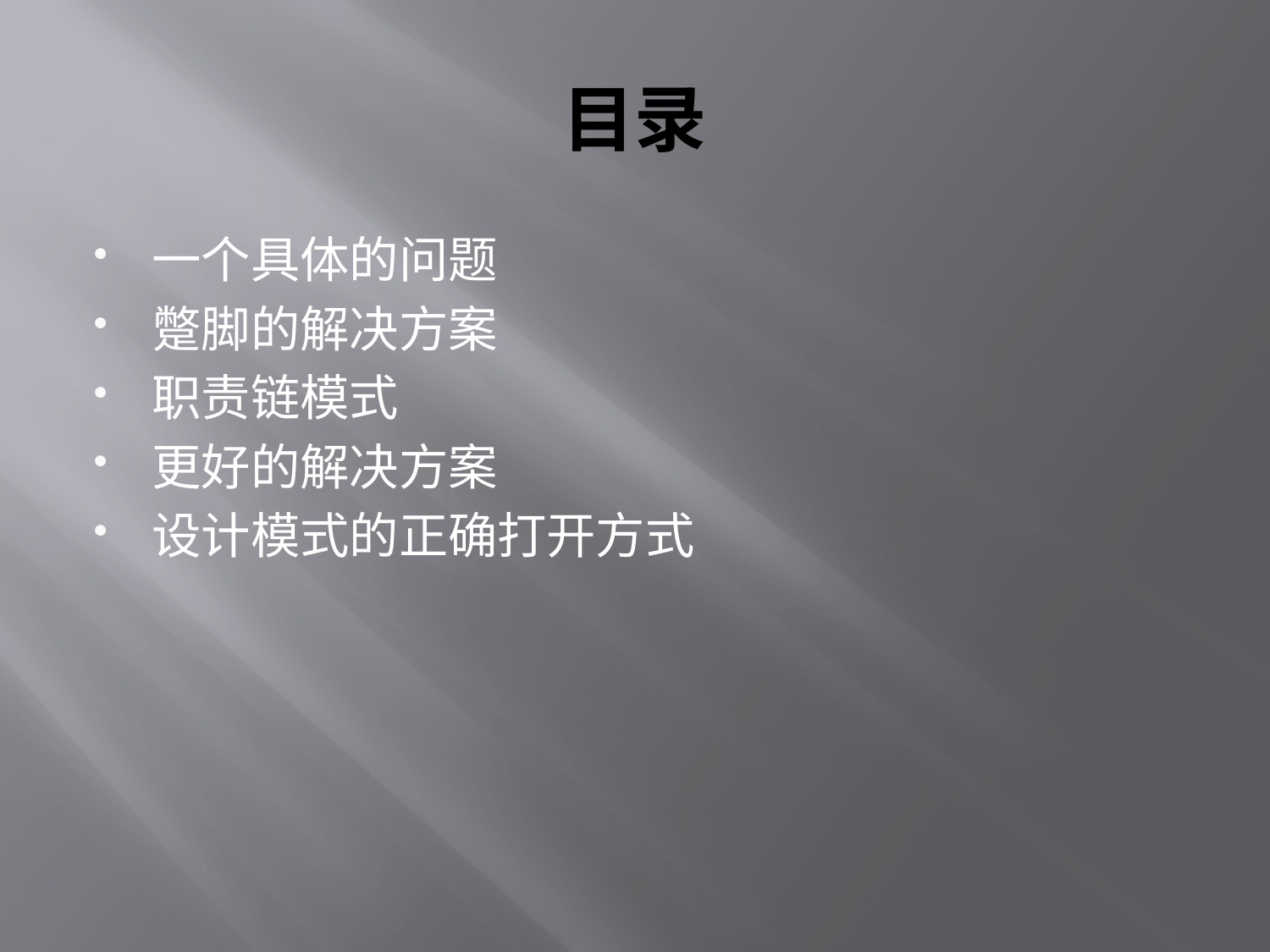

# 目录
一个具体的问题
蹩脚的解决方案
职责链模式
更好的解决方案
设计模式的正确打开方式